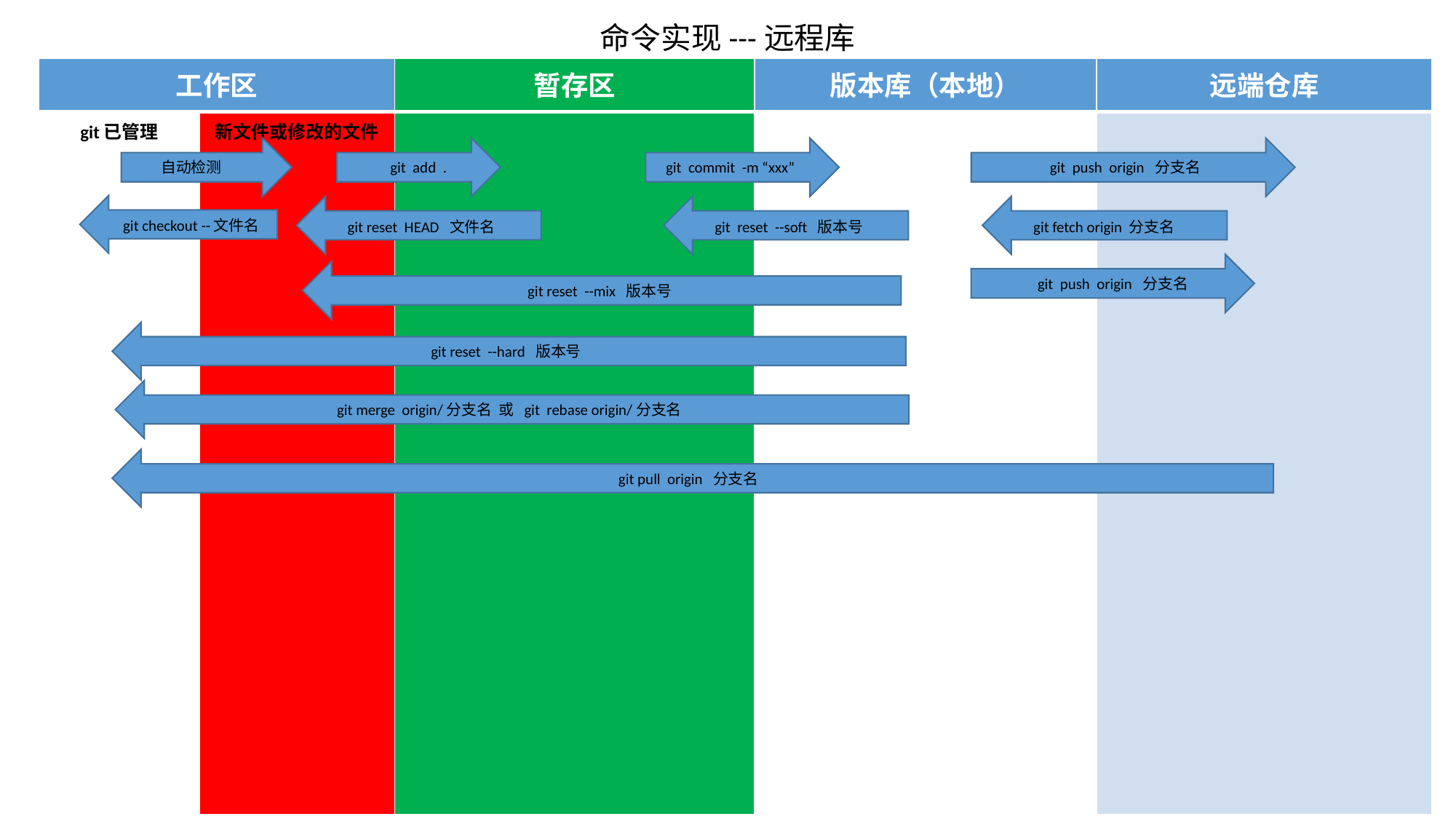

# 命令实现---远程库
| 工作区 |  | 暂存区 | 版本库（本地） | 远端仓库 |
| --- | --- | --- | --- | --- |
| git已管理 | 新文件或修改的文件 |  |  |  |

自动检测

git  add  .

git  commit  -m “xxx”

git  push  origin  分支名

git checkout --文件名

git reset  HEAD  文件名

git  reset  --soft  版本号

git fetch origin 分支名

git  push  origin  分支名

git reset  --mix  版本号

git reset  --hard  版本号

git merge  origin/分支名  或  git  rebase origin/分支名

git pull  origin  分支名